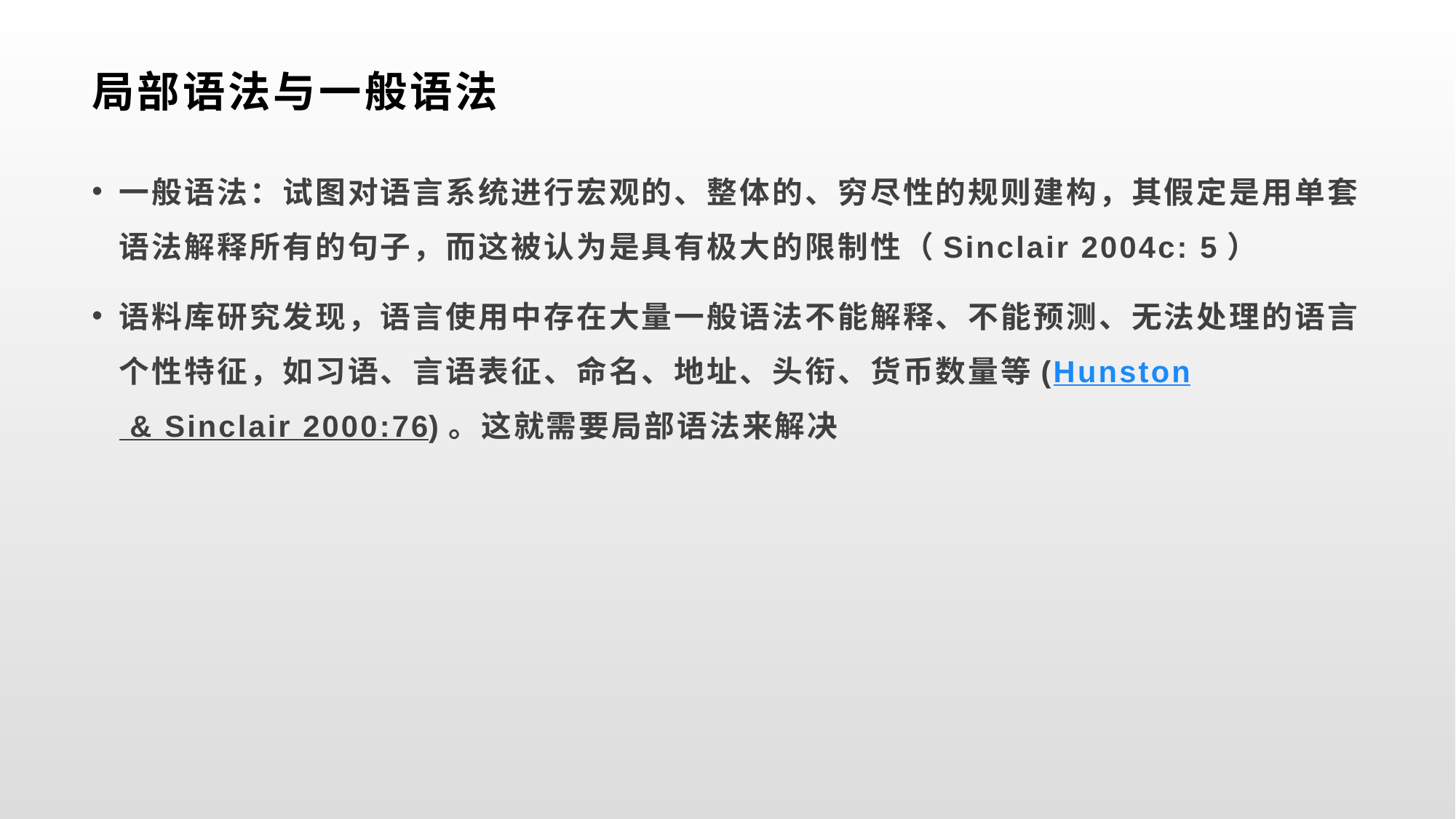

# 局部语法与一般语法
一般语法：试图对语言系统进行宏观的、整体的、穷尽性的规则建构，其假定是用单套语法解释所有的句子，而这被认为是具有极大的限制性（Sinclair 2004c: 5）
语料库研究发现，语言使用中存在大量一般语法不能解释、不能预测、无法处理的语言个性特征，如习语、言语表征、命名、地址、头衔、货币数量等(Hunston & Sinclair 2000:76)。这就需要局部语法来解决